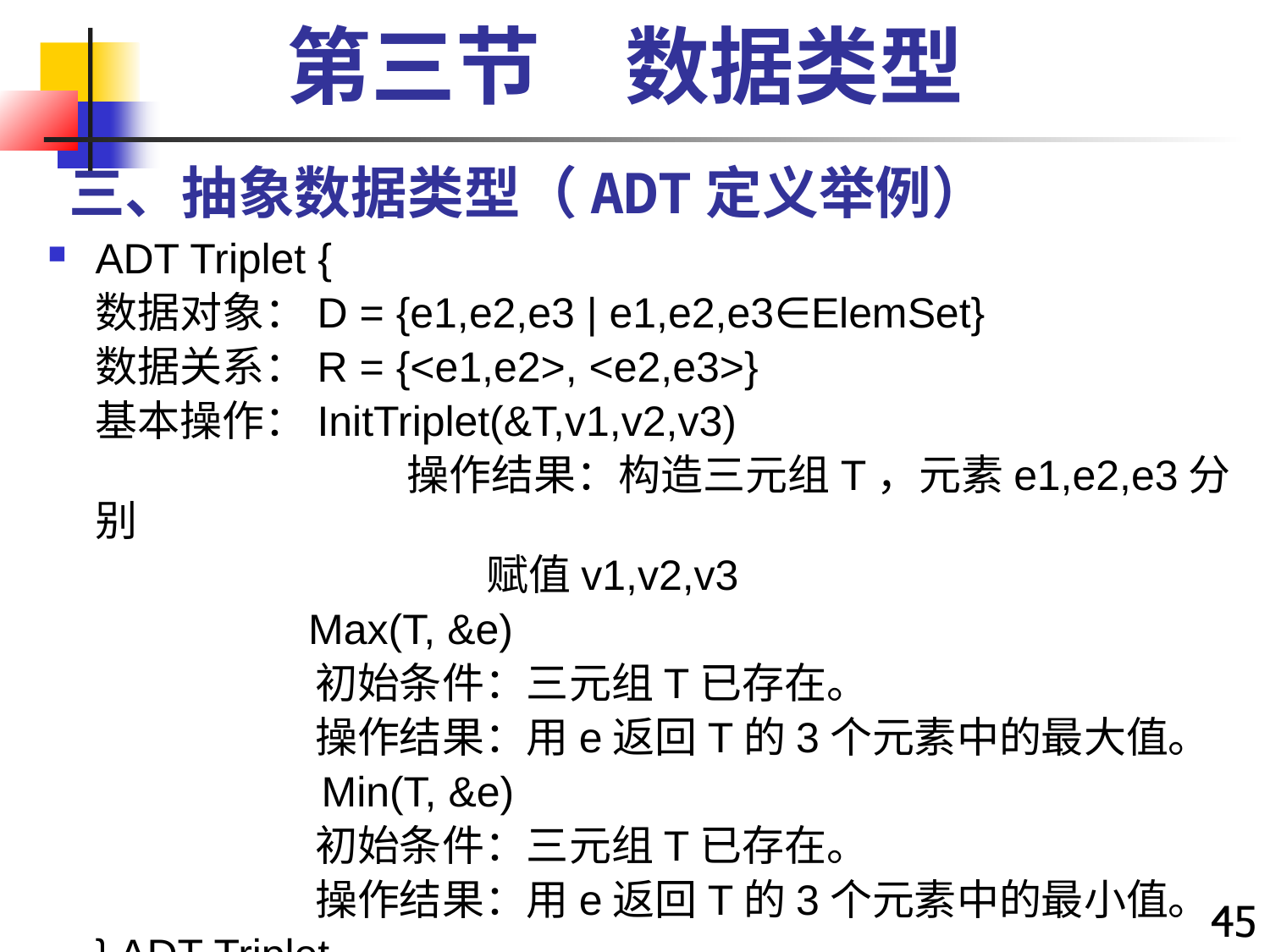

第三节　数据类型
三、抽象数据类型（ADT定义举例）
ADT Triplet {
   	数据对象：D = {e1,e2,e3 | e1,e2,e3∈ElemSet}
   	数据关系：R = {<e1,e2>, <e2,e3>}
 	基本操作：InitTriplet(&T,v1,v2,v3)
			     操作结果：构造三元组T，元素e1,e2,e3分别
                                             赋值v1,v2,v3
                      Max(T, &e)
                           初始条件：三元组T已存在。
                           操作结果：用e返回T的3个元素中的最大值。
　　　　　　 Min(T, &e)
                           初始条件：三元组T已存在。
                           操作结果：用e返回T的3个元素中的最小值。
　	} ADT Triplet
45